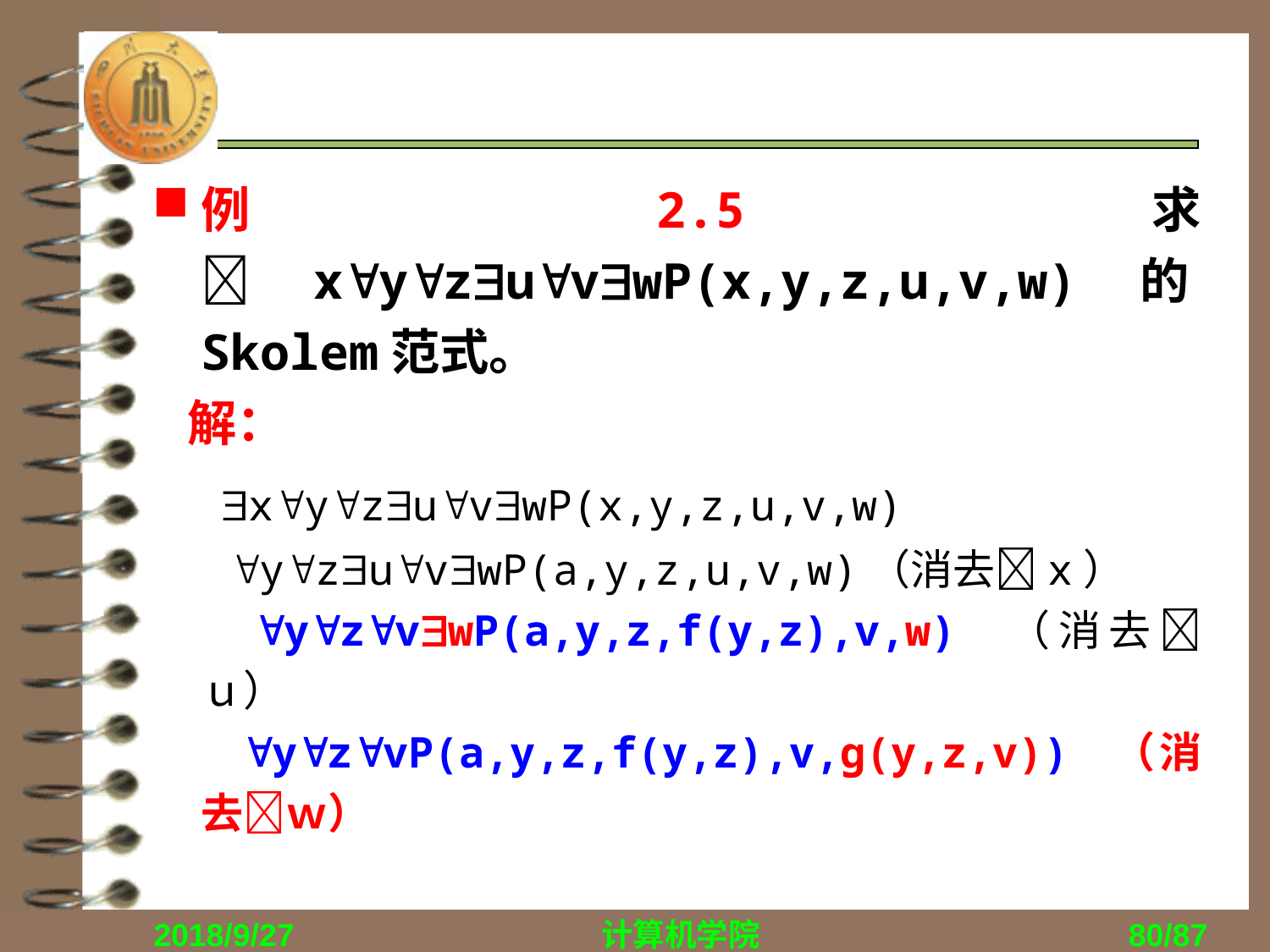

#
例2.5求∃x∀y∀z∃u∀v∃wP(x,y,z,u,v,w)的Skolem范式。
  解：
  ∃x∀y∀z∃u∀v∃wP(x,y,z,u,v,w)
   ∀y∀z∃u∀v∃wP(a,y,z,u,v,w)（消去∃x）
   ∀y∀z∀v∃wP(a,y,z,f(y,z),v,w) （消去∃ｕ）
   ∀y∀z∀vP(a,y,z,f(y,z),v,g(y,z,v)) （消去∃ｗ）
2018/9/27
计算机学院
80/87